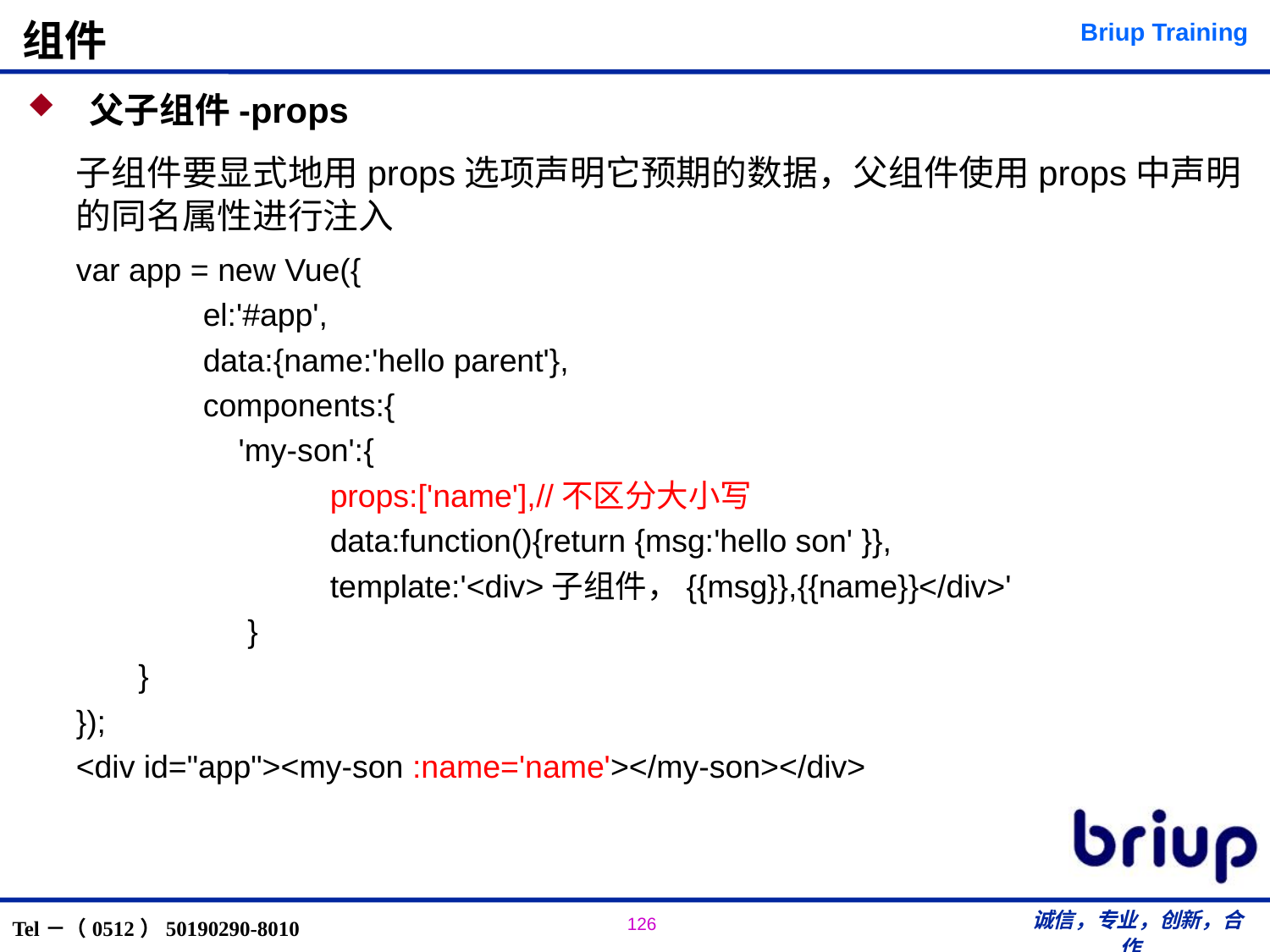

父子组件-props
子组件要显式地用props选项声明它预期的数据，父组件使用props中声明的同名属性进行注入
var app = new Vue({
	el:'#app',
	data:{name:'hello parent'},
	components:{
	    'my-son':{
		props:['name'],//不区分大小写
		data:function(){return {msg:'hello son' }},
		template:'<div>子组件，{{msg}},{{name}}</div>'
	     }
       }
});
<div id="app"><my-son :name='name'></my-son></div>

# 组件